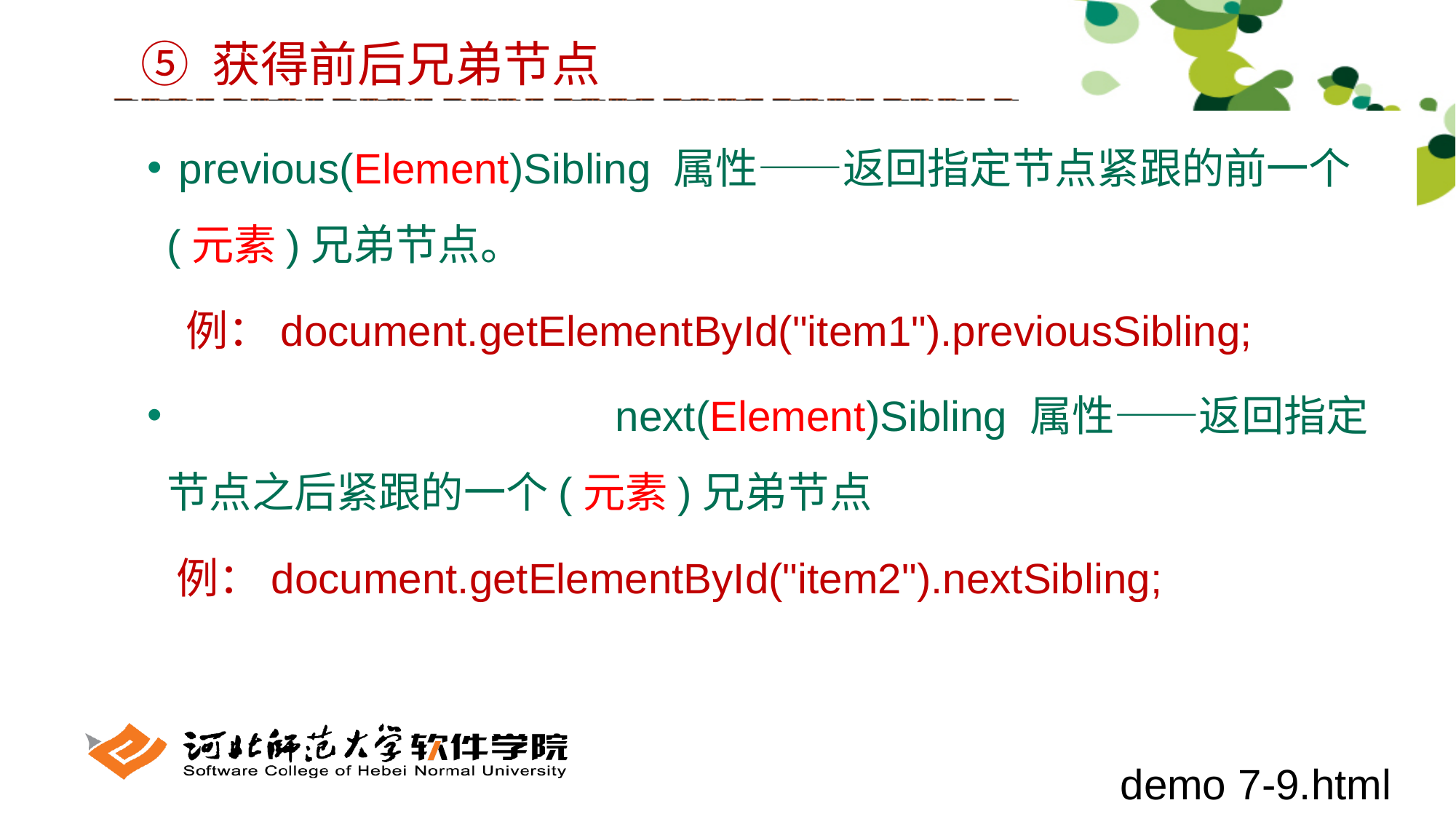

⑤ 获得前后兄弟节点
 previous(Element)Sibling 属性——返回指定节点紧跟的前一个(元素)兄弟节点。
   例：document.getElementById("item1").previousSibling;
				 next(Element)Sibling 属性——返回指定节点之后紧跟的一个(元素)兄弟节点
  例：document.getElementById("item2").nextSibling;

demo 7-9.html